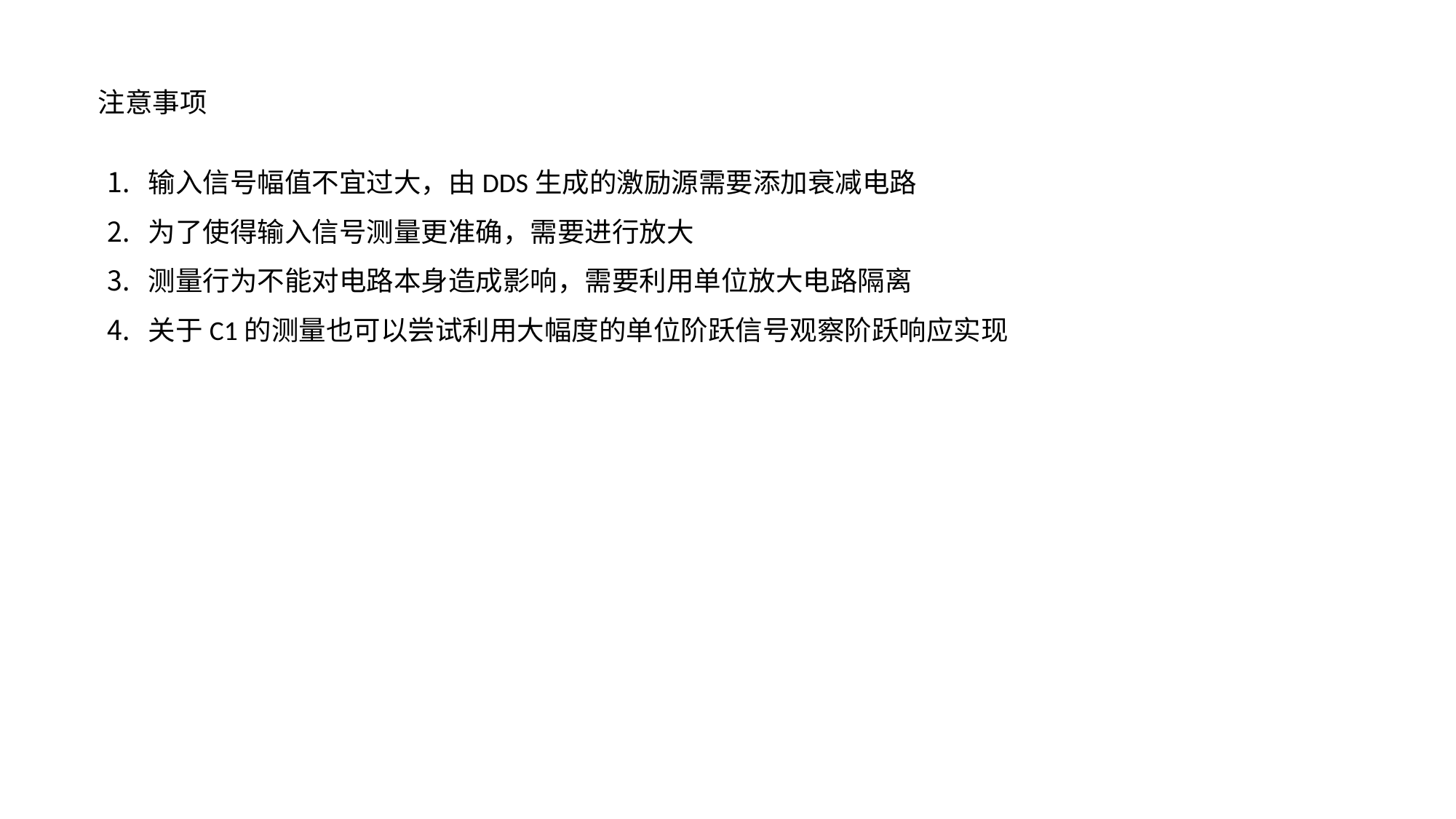

注意事项
输入信号幅值不宜过大，由DDS生成的激励源需要添加衰减电路
为了使得输入信号测量更准确，需要进行放大
测量行为不能对电路本身造成影响，需要利用单位放大电路隔离
关于C1的测量也可以尝试利用大幅度的单位阶跃信号观察阶跃响应实现